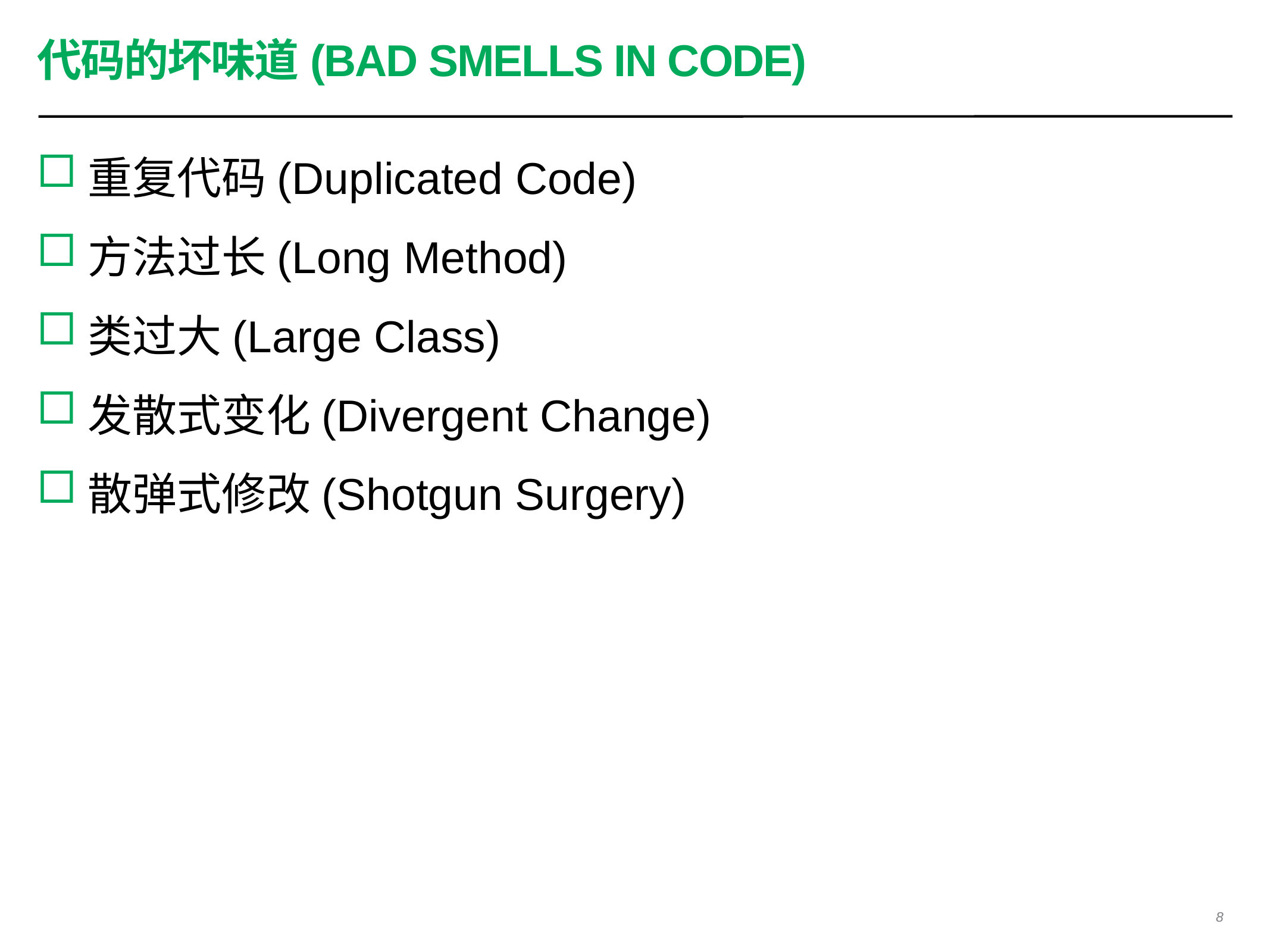

# 代码的坏味道(Bad Smells In Code)
重复代码(Duplicated Code)
方法过长(Long Method)
类过大(Large Class)
发散式变化(Divergent Change)
散弹式修改(Shotgun Surgery)
8